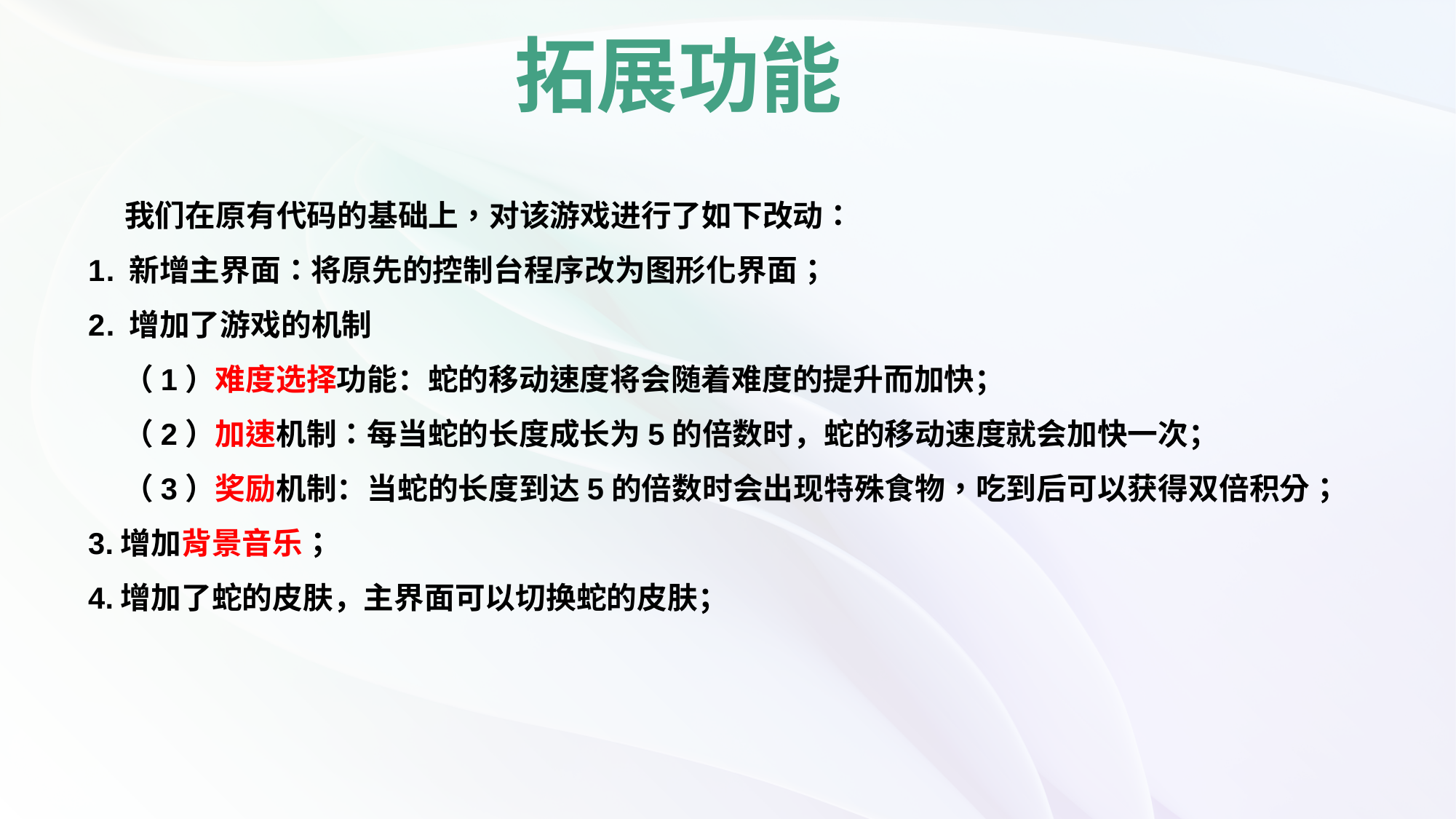

拓展功能
我们在原有代码的基础上，对该游戏进行了如下改动：
新增主界面：将原先的控制台程序改为图形化界面；
增加了游戏的机制
    （1）难度选择功能：蛇的移动速度将会随着难度的提升而加快；
    （2）加速机制：每当蛇的长度成长为5的倍数时，蛇的移动速度就会加快一次；
    （3）奖励机制：当蛇的长度到达5的倍数时会出现特殊食物，吃到后可以获得双倍积分；
3.增加背景音乐；
4.增加了蛇的皮肤，主界面可以切换蛇的皮肤；